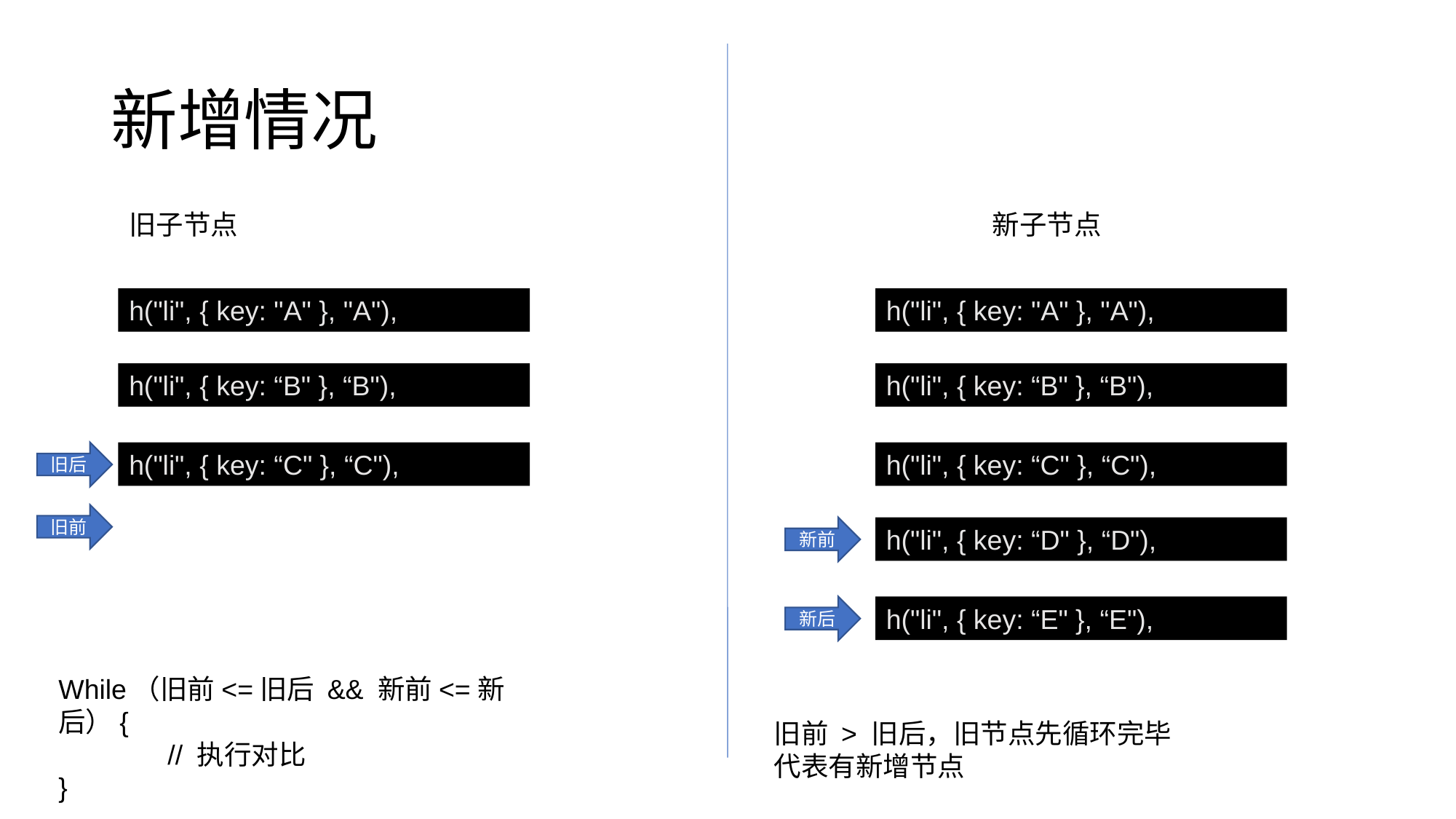

# 新增情况
旧子节点
新子节点
h("li", { key: "A" }, "A"),
h("li", { key: "A" }, "A"),
h("li", { key: “B" }, “B"),
h("li", { key: “B" }, “B"),
旧后
h("li", { key: “C" }, “C"),
h("li", { key: “C" }, “C"),
旧前
新前
h("li", { key: “D" }, “D"),
新后
h("li", { key: “E" }, “E"),
While（旧前<=旧后 && 新前<=新后）{
	// 执行对比
}
旧前 > 旧后，旧节点先循环完毕
代表有新增节点